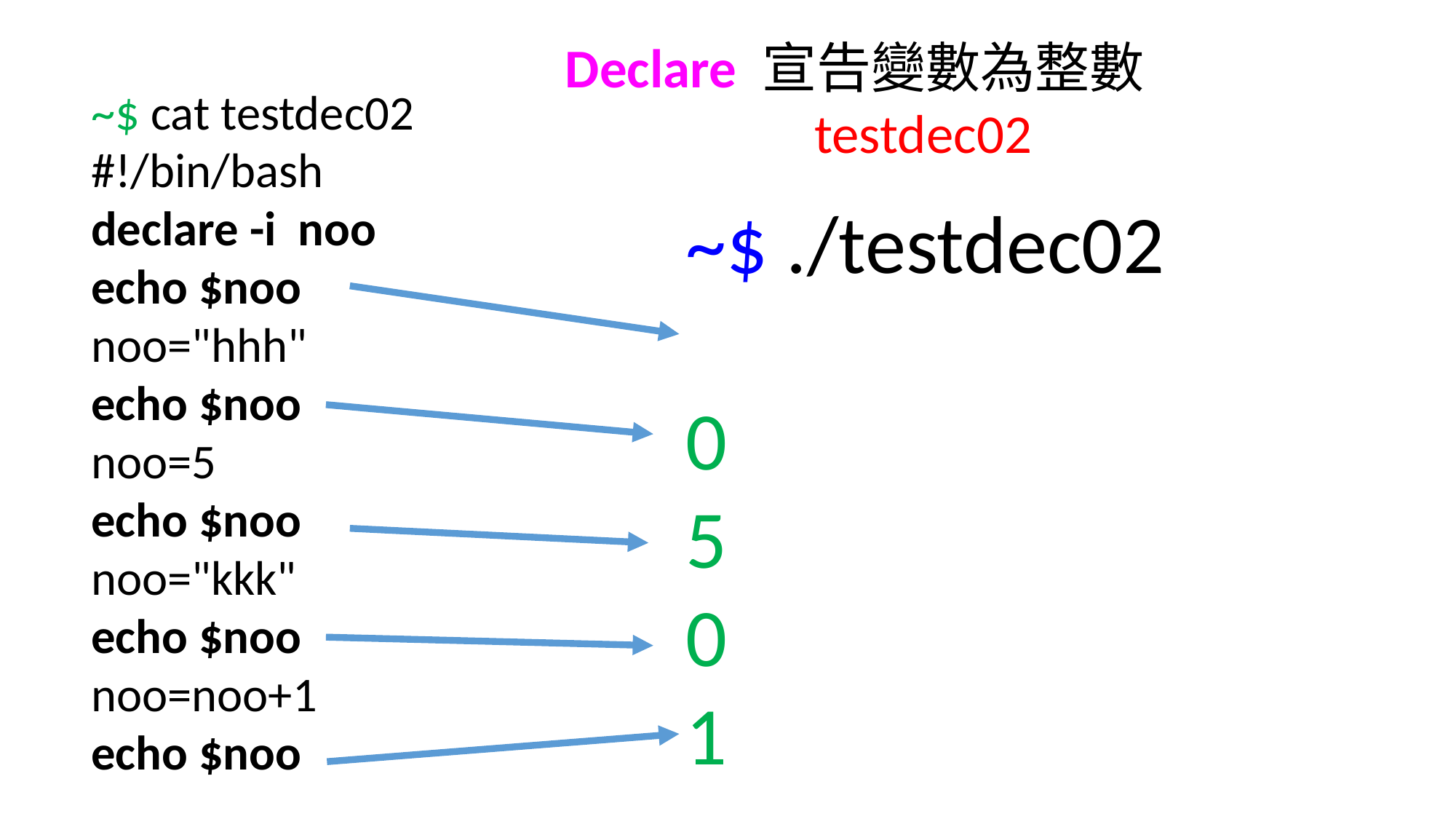

Declare 宣告變數為整數
testdec02
~$ cat testdec02
#!/bin/bash
declare -i  noo
echo $noo
noo="hhh"
echo $noo
noo=5
echo $noo
noo="kkk"
echo $noo
noo=noo+1
echo $noo
~$ ./testdec02

0
5
0
1